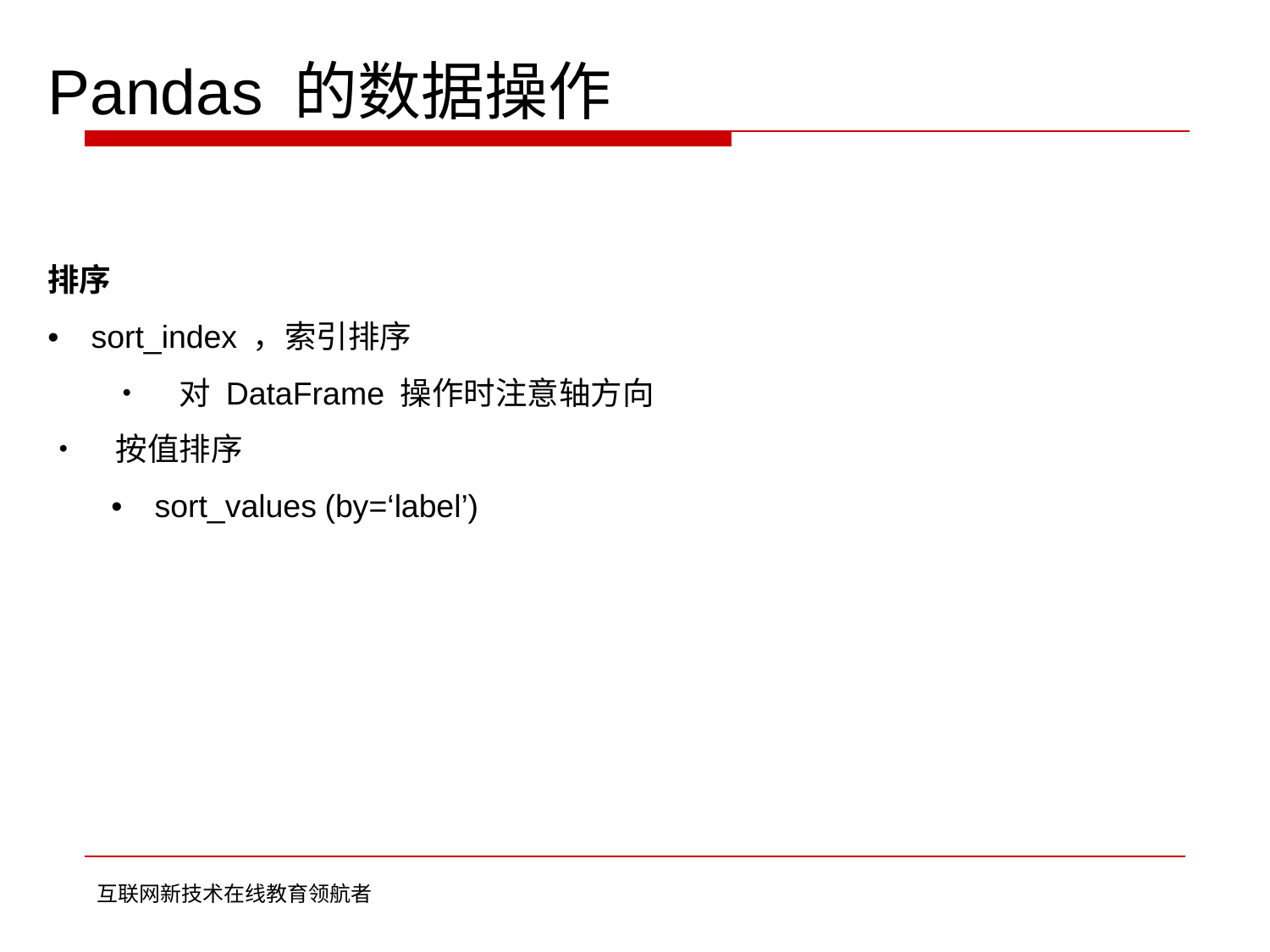

Pandas 的数据操作

排序
•    sort_index ，索引排序
	•    对 DataFrame 操作时注意轴方向
•    按值排序
	•    sort_values (by=‘label’)

互联网新技术在线教育领航者